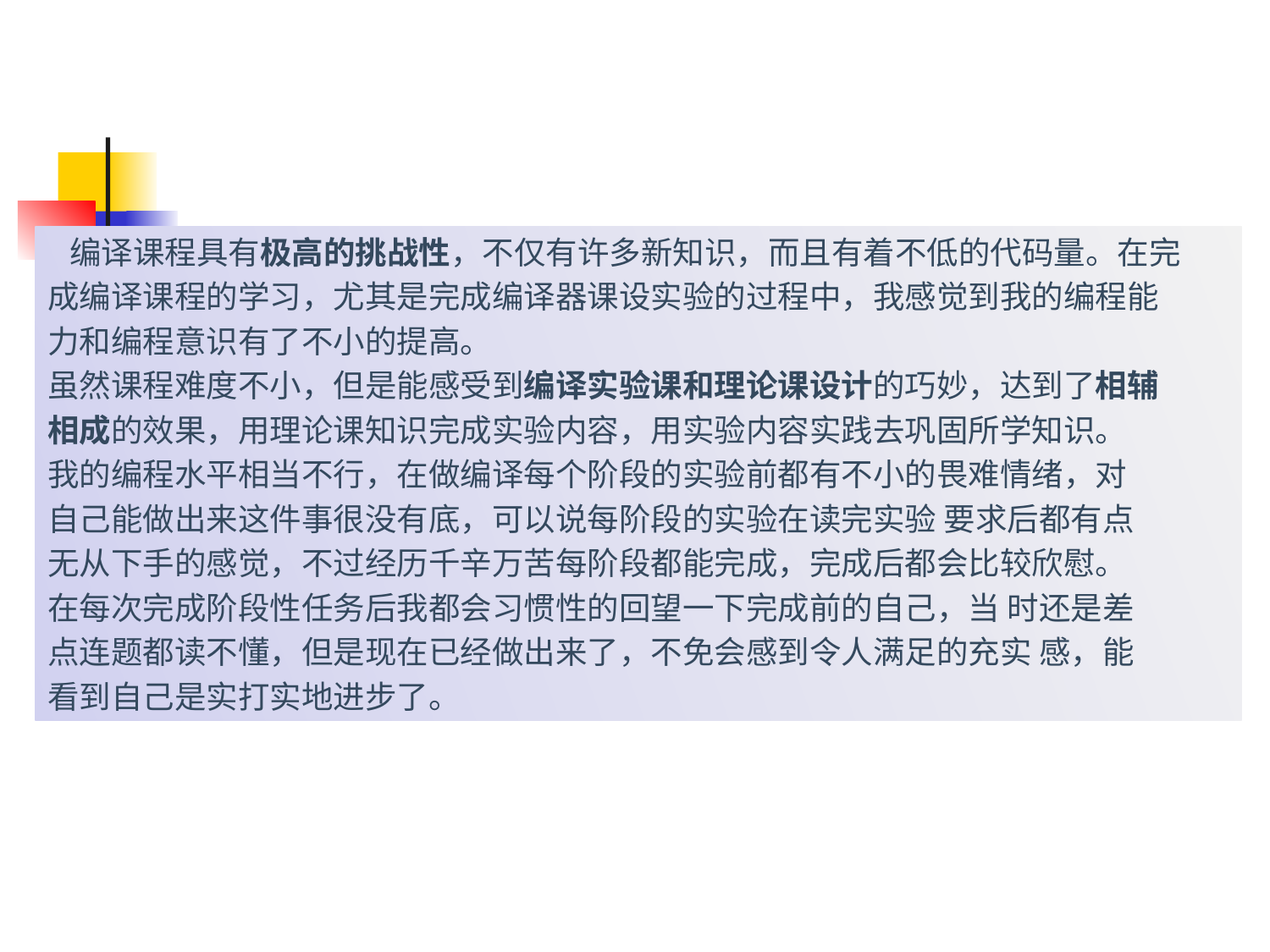

编译课程具有极高的挑战性，不仅有许多新知识，而且有着不低的代码量。在完
成编译课程的学习，尤其是完成编译器课设实验的过程中，我感觉到我的编程能
力和编程意识有了不小的提高。
虽然课程难度不小，但是能感受到编译实验课和理论课设计的巧妙，达到了相辅
相成的效果，用理论课知识完成实验内容，用实验内容实践去巩固所学知识。
我的编程水平相当不行，在做编译每个阶段的实验前都有不小的畏难情绪，对
自己能做出来这件事很没有底，可以说每阶段的实验在读完实验 要求后都有点
无从下手的感觉，不过经历千辛万苦每阶段都能完成，完成后都会比较欣慰。
在每次完成阶段性任务后我都会习惯性的回望一下完成前的自己，当 时还是差
点连题都读不懂，但是现在已经做出来了，不免会感到令人满足的充实 感，能
看到自己是实打实地进步了。